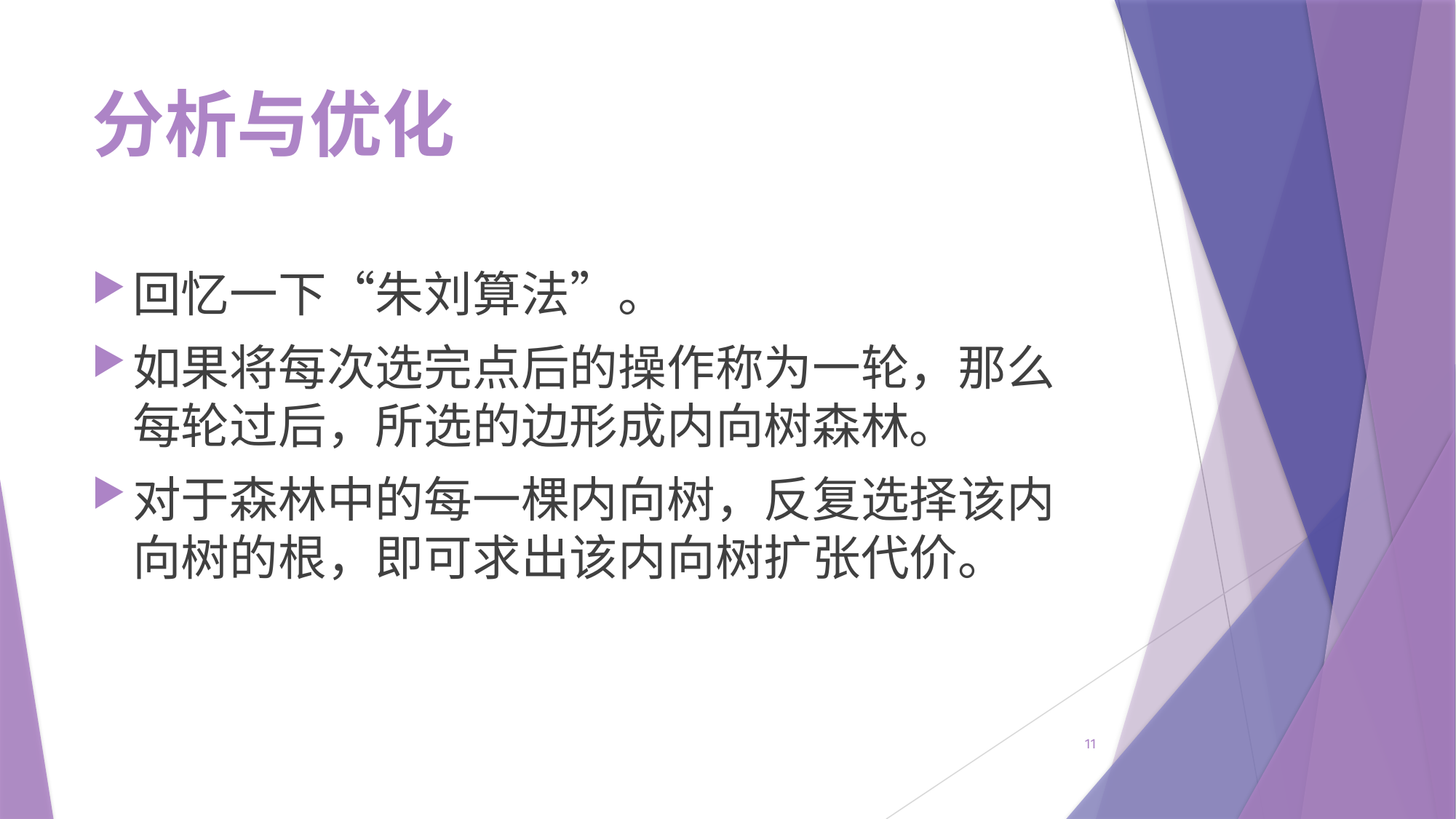

# 分析与优化
回忆一下“朱刘算法”。
如果将每次选完点后的操作称为一轮，那么每轮过后，所选的边形成内向树森林。
对于森林中的每一棵内向树，反复选择该内向树的根，即可求出该内向树扩张代价。

11